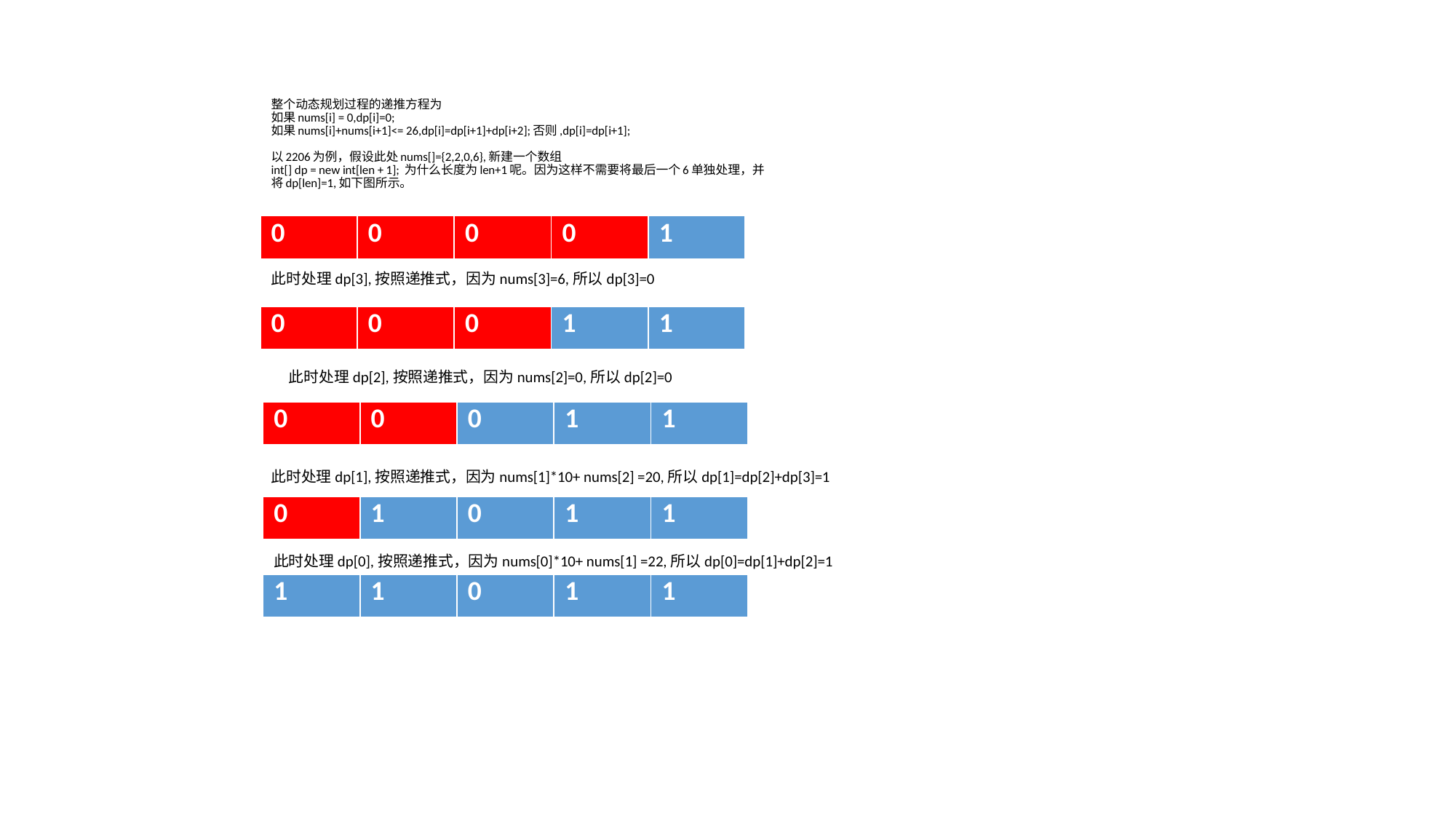

# 整个动态规划过程的递推方程为 如果nums[i] = 0,dp[i]=0; 如果nums[i]+nums[i+1]<= 26,dp[i]=dp[i+1]+dp[i+2];否则,dp[i]=dp[i+1]; 以2206为例，假设此处nums[]={2,2,0,6},新建一个数组 int[] dp = new int[len + 1]; 为什么长度为len+1呢。因为这样不需要将最后一个6单独处理，并将dp[len]=1,如下图所示。
| 0 | 0 | 0 | 0 | 1 |
| --- | --- | --- | --- | --- |
此时处理dp[3],按照递推式，因为nums[3]=6,所以dp[3]=0
| 0 | 0 | 0 | 1 | 1 |
| --- | --- | --- | --- | --- |
此时处理dp[2],按照递推式，因为nums[2]=0,所以dp[2]=0
| 0 | 0 | 0 | 1 | 1 |
| --- | --- | --- | --- | --- |
此时处理dp[1],按照递推式，因为nums[1]*10+ nums[2] =20,所以dp[1]=dp[2]+dp[3]=1
| 0 | 1 | 0 | 1 | 1 |
| --- | --- | --- | --- | --- |
此时处理dp[0],按照递推式，因为nums[0]*10+ nums[1] =22,所以dp[0]=dp[1]+dp[2]=1
| 1 | 1 | 0 | 1 | 1 |
| --- | --- | --- | --- | --- |